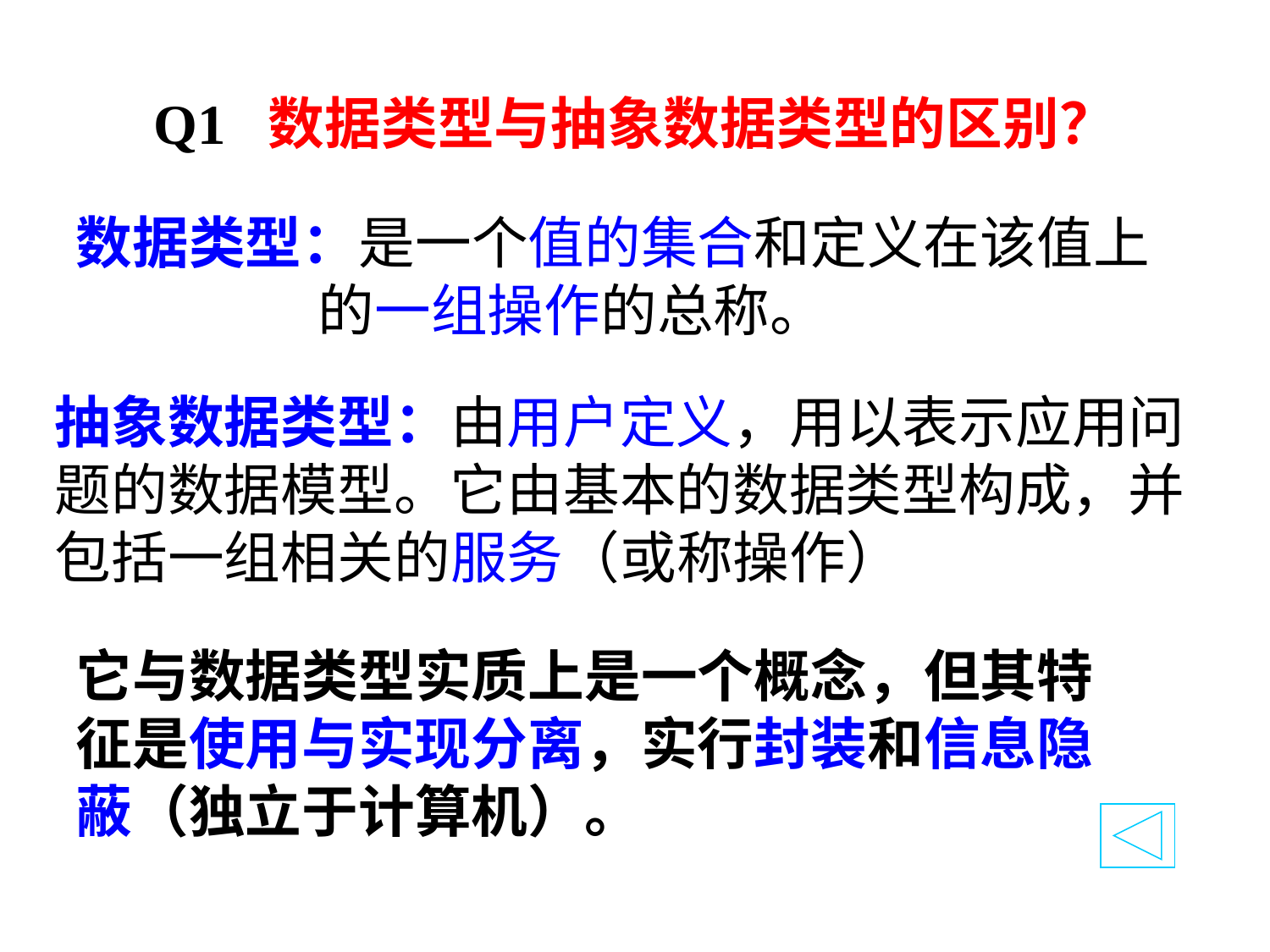

# Q1  数据类型与抽象数据类型的区别？
数据类型：是一个值的集合和定义在该值上
                  的一组操作的总称。
抽象数据类型：由用户定义，用以表示应用问题的数据模型。它由基本的数据类型构成，并包括一组相关的服务（或称操作）
它与数据类型实质上是一个概念，但其特征是使用与实现分离，实行封装和信息隐蔽（独立于计算机）。